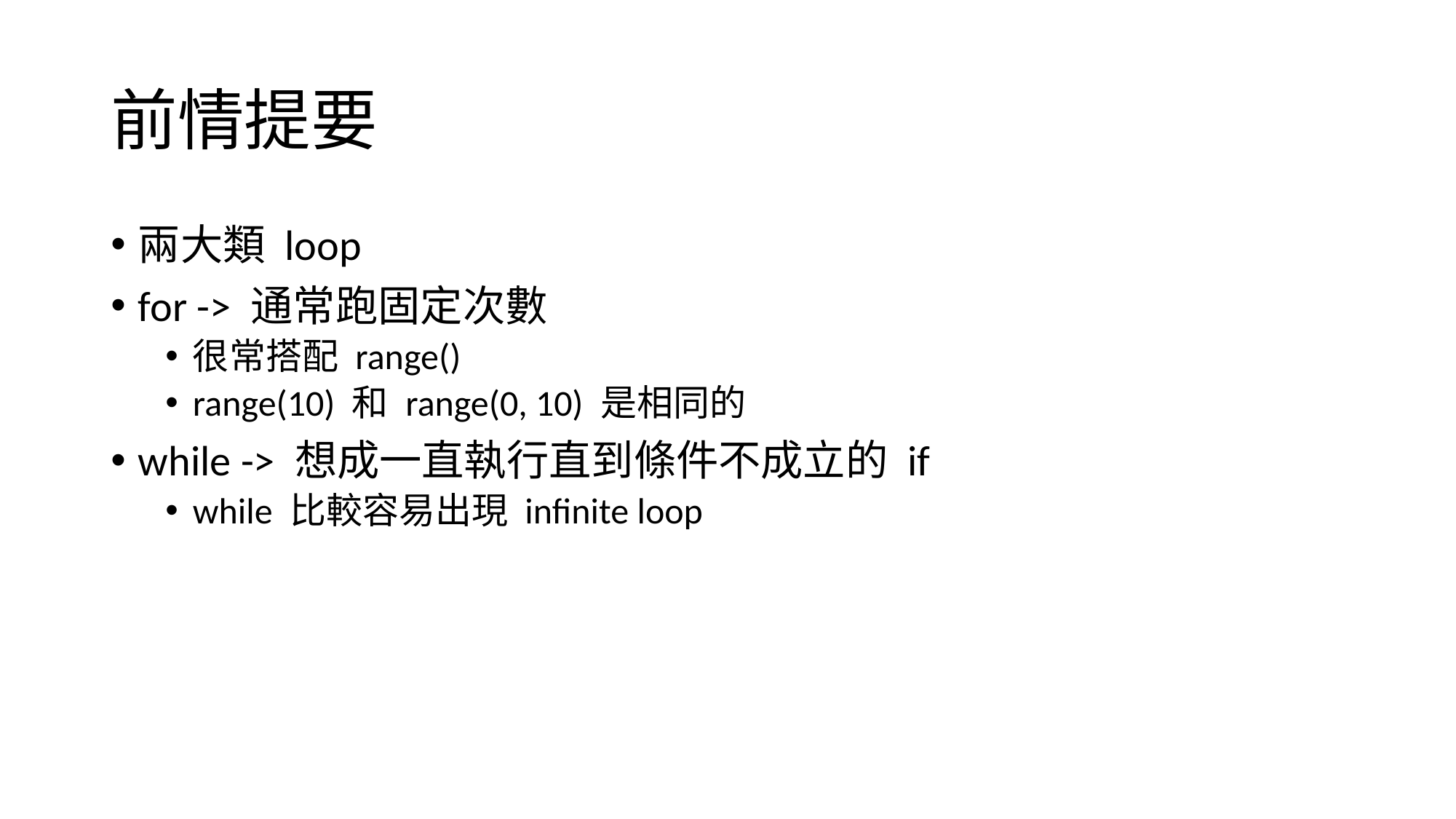

# 前情提要
兩大類 loop
for -> 通常跑固定次數
很常搭配 range()
range(10) 和 range(0, 10) 是相同的
while -> 想成一直執行直到條件不成立的 if
while 比較容易出現 infinite loop